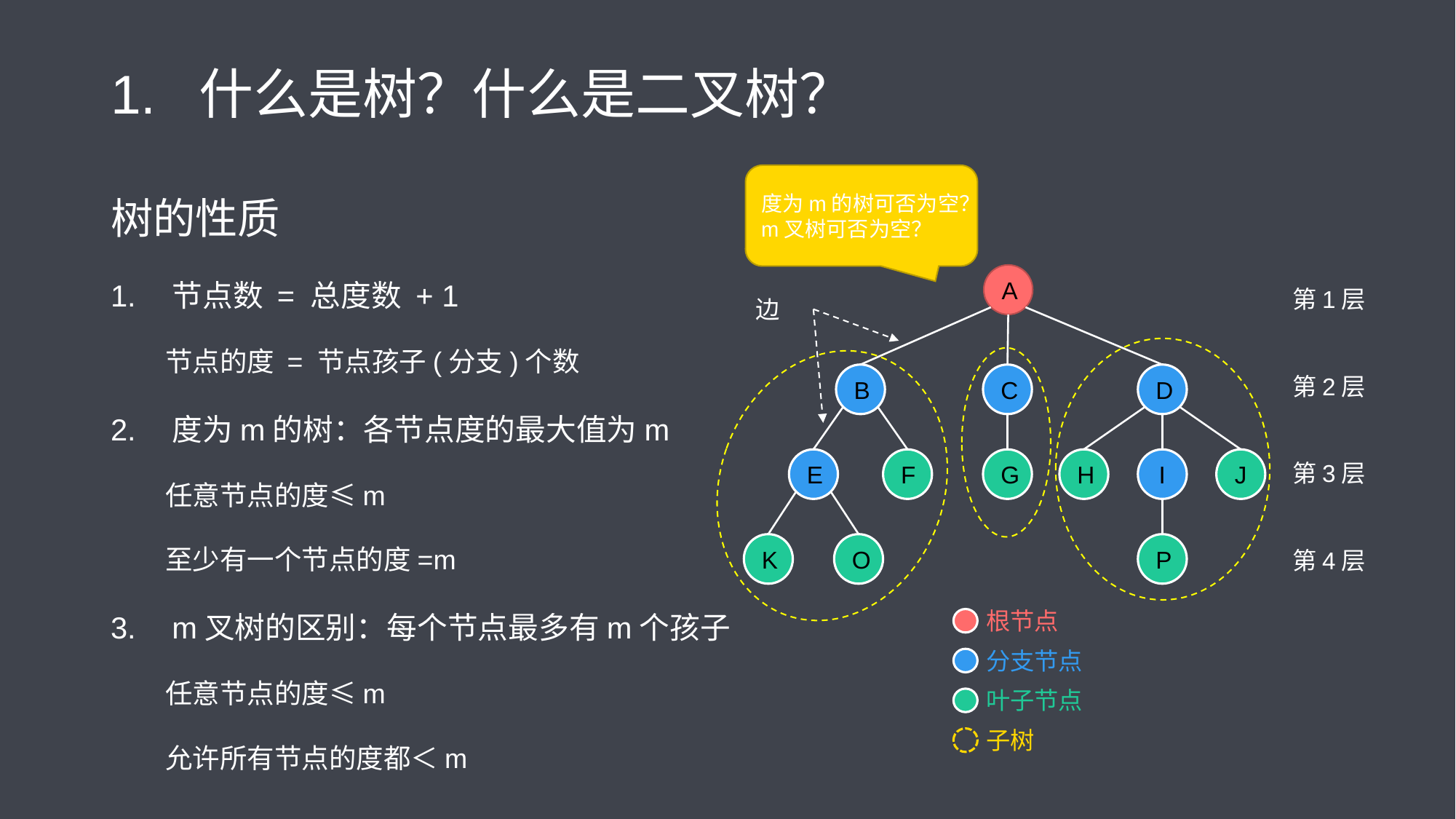

# 什么是树？什么是二叉树？
树的性质
节点数 = 总度数 + 1
节点的度 = 节点孩子(分支)个数
度为m的树：各节点度的最大值为m
任意节点的度≤m
至少有一个节点的度=m
m叉树的区别：每个节点最多有m个孩子
任意节点的度≤m
允许所有节点的度都＜m

度为m的树可否为空？
m叉树可否为空？
A
B
C
D
E
F
G
H
I
J
K
O
P

边
第1层

第2层

第3层

第4层
根节点

分支节点

叶子节点

子树